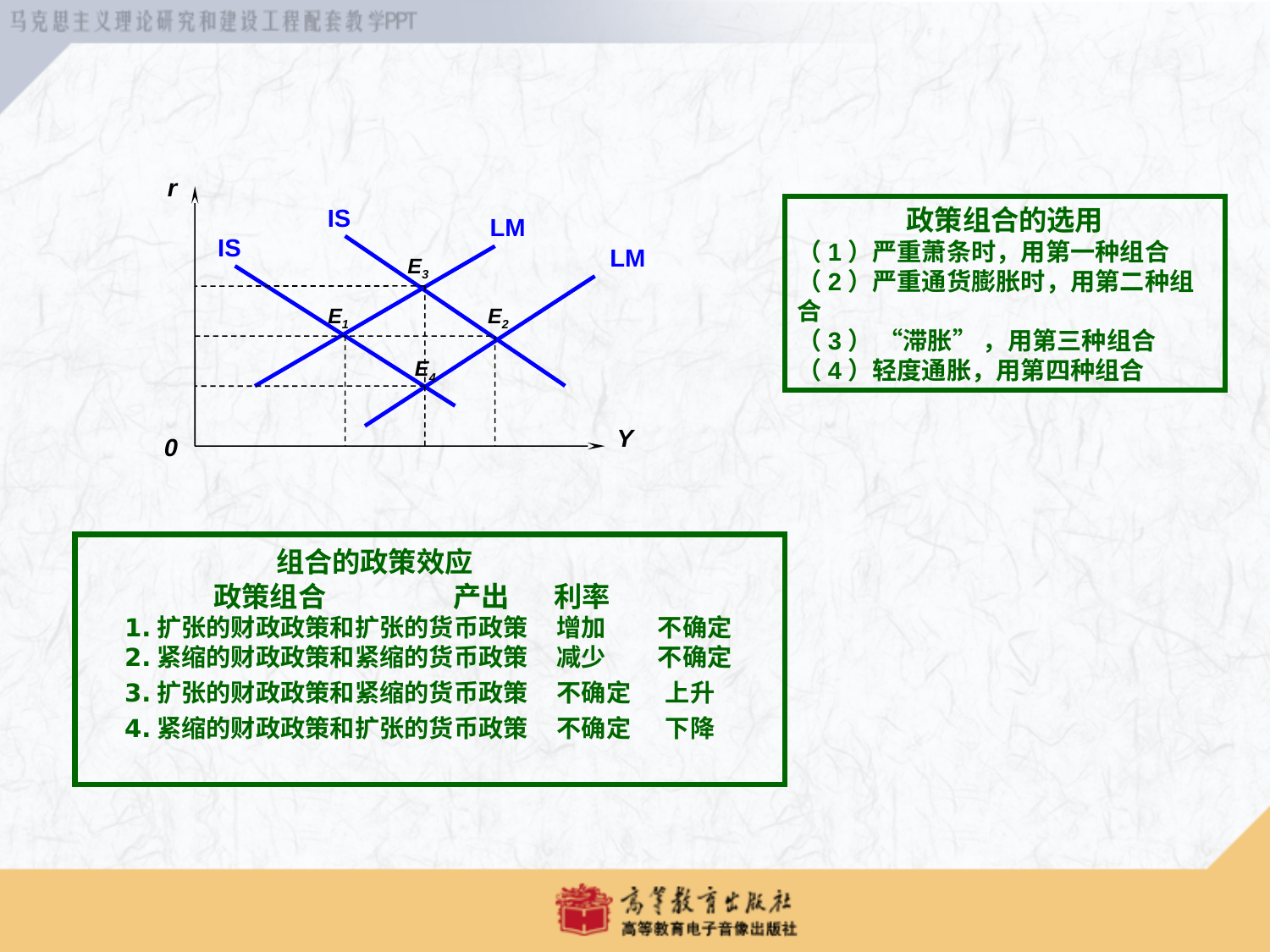

r

IS
政策组合的选用
（1）严重萧条时，用第一种组合
（2）严重通货膨胀时，用第二种组合
（3） “滞胀” ，用第三种组合
（4）轻度通胀，用第四种组合
LM
IS

LM

E3

E1
E2

E4

Y
0

                    组合的政策效应
             政策组合                    产出       利率
1.扩张的财政政策和扩张的货币政策     增加         不确定
2.紧缩的财政政策和紧缩的货币政策     减少         不确定
3.扩张的财政政策和紧缩的货币政策     不确定      上升
4.紧缩的财政政策和扩张的货币政策     不确定      下降

35